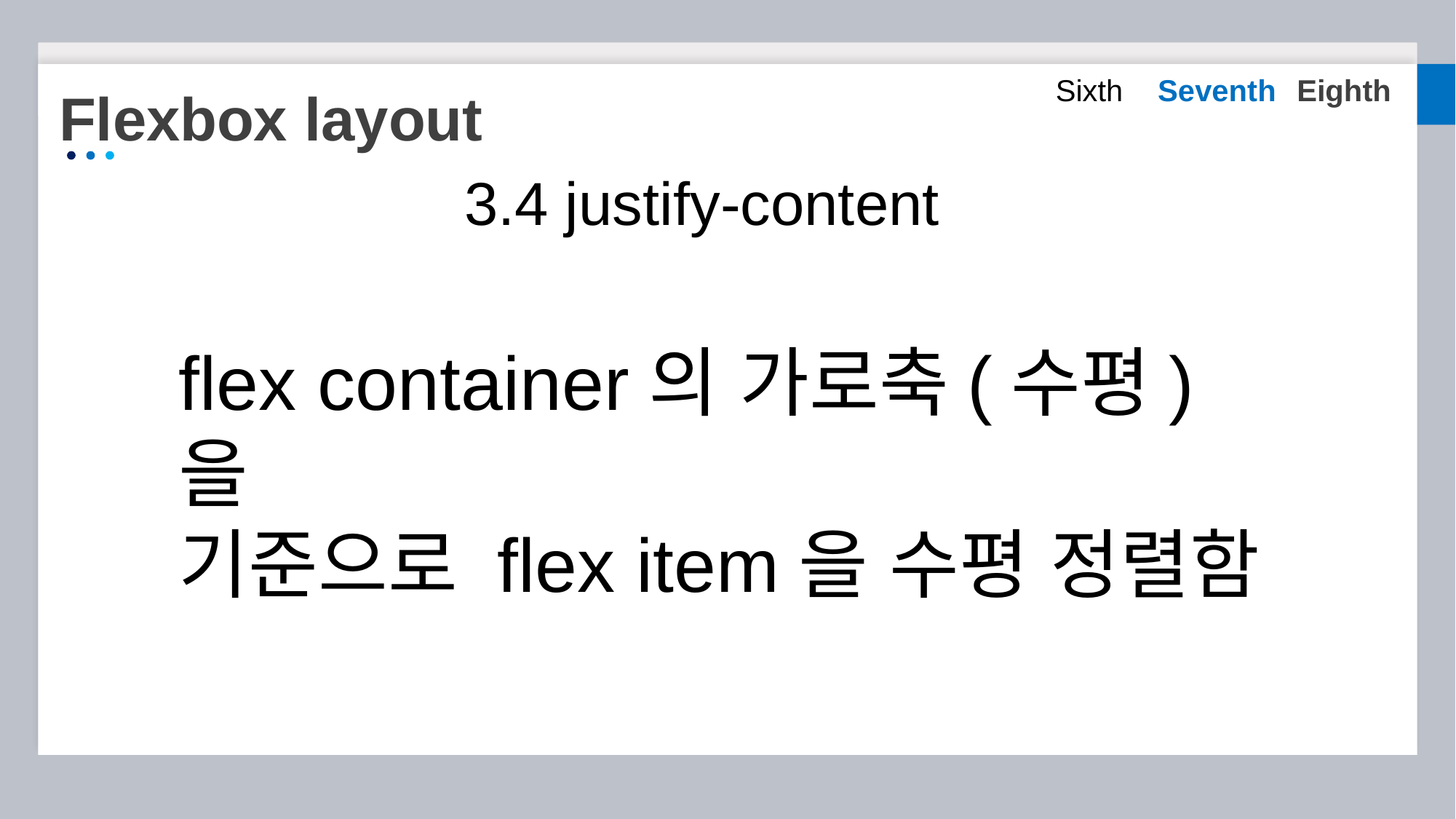

Sixth
Seventh
Eighth
Flexbox layout

3.4 justify-content
flex container의 가로축(수평)을
기준으로 flex item을 수평 정렬함